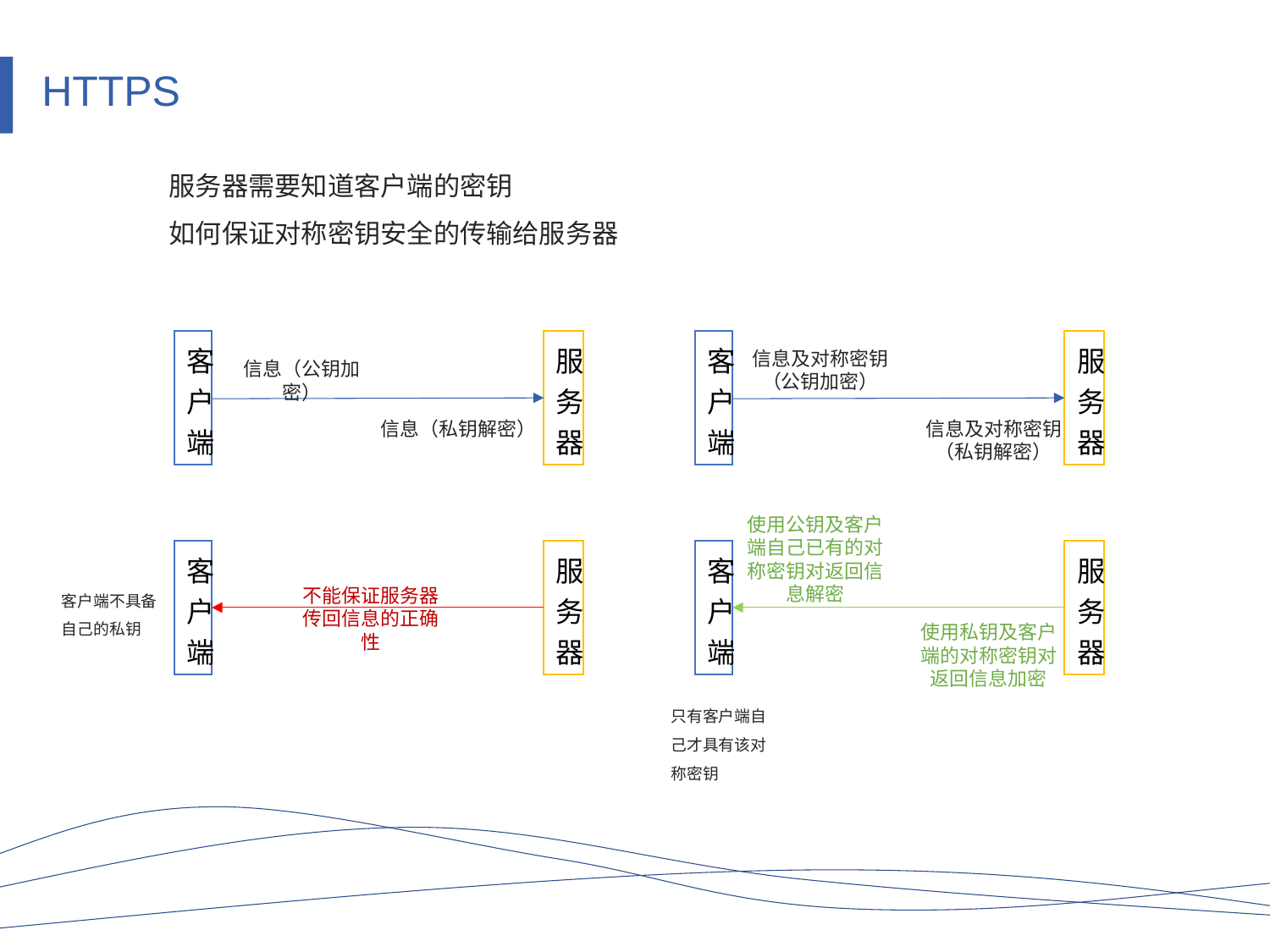

HTTPS
服务器需要知道客户端的密钥
如何保证对称密钥安全的传输给服务器
客户端
服务器
客户端
服务器
信息及对称密钥（公钥加密）
信息（公钥加密）
信息（私钥解密）
信息及对称密钥（私钥解密）
使用公钥及客户端自己已有的对称密钥对返回信息解密
客户端
服务器
客户端
服务器
客户端不具备自己的私钥
不能保证服务器传回信息的正确性
使用私钥及客户端的对称密钥对返回信息加密
只有客户端自己才具有该对称密钥